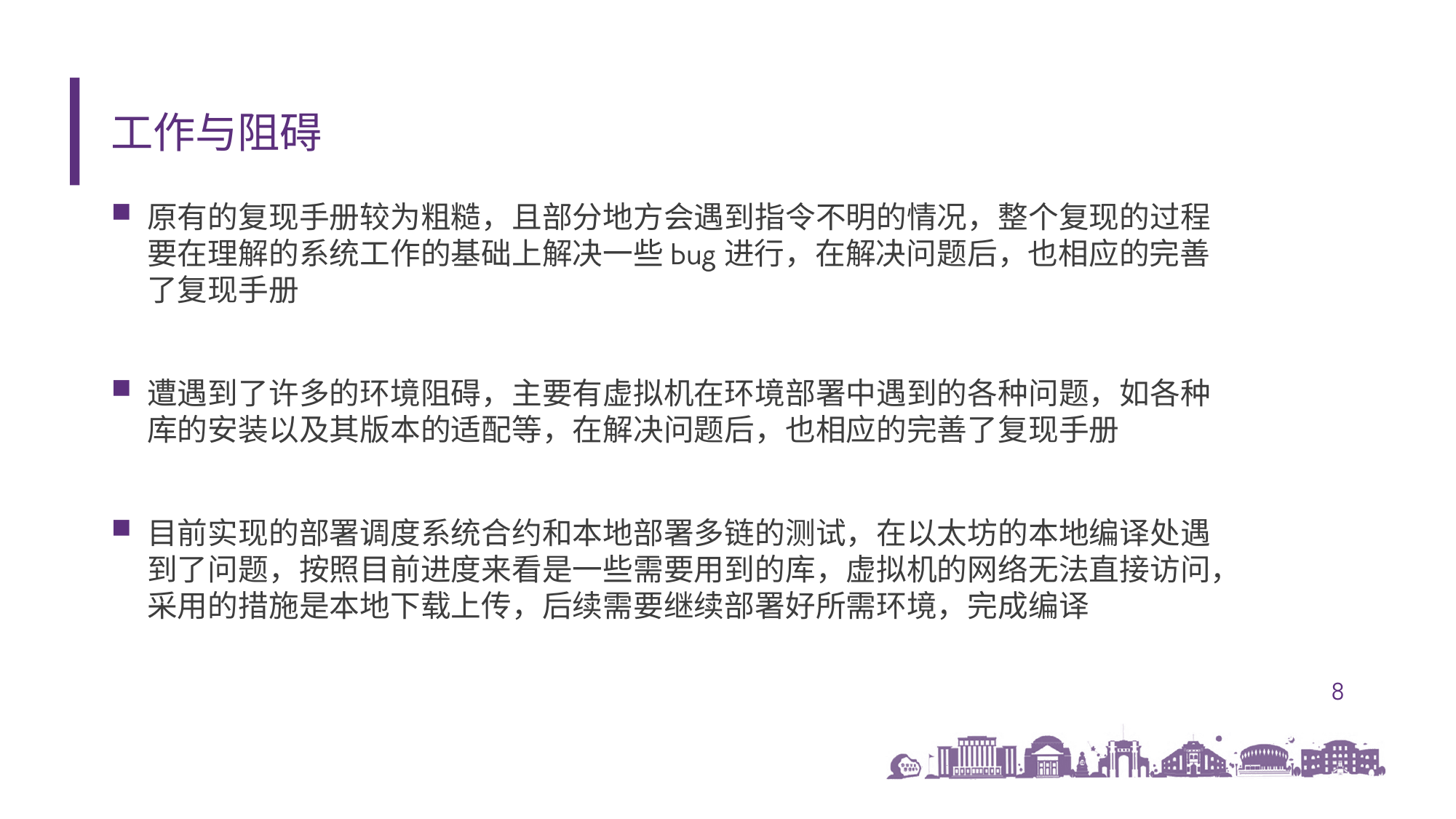

# 工作与阻碍
原有的复现手册较为粗糙，且部分地方会遇到指令不明的情况，整个复现的过程要在理解的系统工作的基础上解决一些bug进行，在解决问题后，也相应的完善了复现手册

遭遇到了许多的环境阻碍，主要有虚拟机在环境部署中遇到的各种问题，如各种库的安装以及其版本的适配等，在解决问题后，也相应的完善了复现手册

目前实现的部署调度系统合约和本地部署多链的测试，在以太坊的本地编译处遇到了问题，按照目前进度来看是一些需要用到的库，虚拟机的网络无法直接访问，采用的措施是本地下载上传，后续需要继续部署好所需环境，完成编译

8